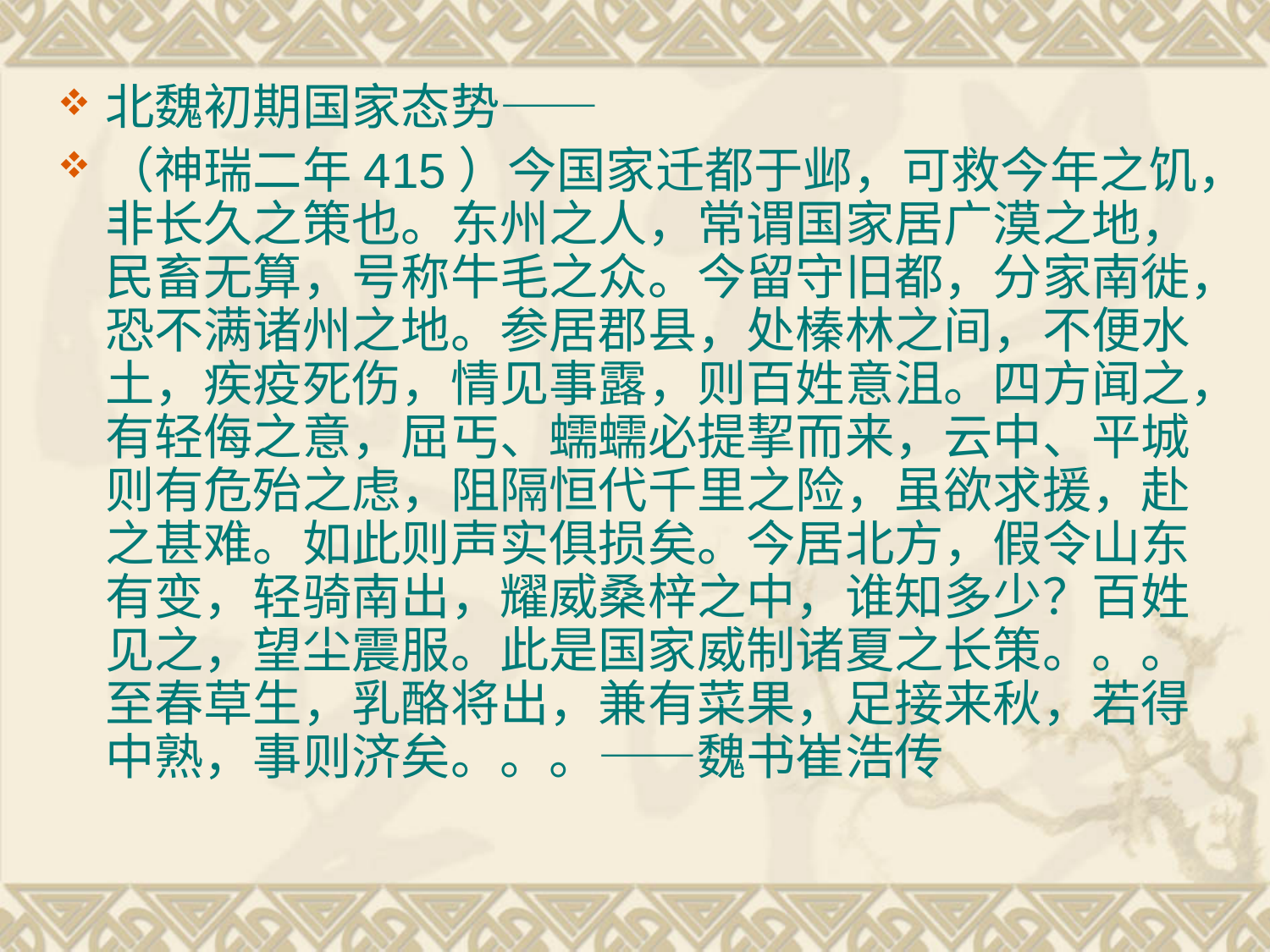

北魏初期国家态势——
（神瑞二年415）今国家迁都于邺，可救今年之饥，非长久之策也。东州之人，常谓国家居广漠之地，民畜无算，号称牛毛之众。今留守旧都，分家南徙，恐不满诸州之地。参居郡县，处榛林之间，不便水土，疾疫死伤，情见事露，则百姓意沮。四方闻之，有轻侮之意，屈丐、蠕蠕必提挈而来，云中、平城则有危殆之虑，阻隔恒代千里之险，虽欲求援，赴之甚难。如此则声实俱损矣。今居北方，假令山东有变，轻骑南出，耀威桑梓之中，谁知多少？百姓见之，望尘震服。此是国家威制诸夏之长策。。。至春草生，乳酪将出，兼有菜果，足接来秋，若得中熟，事则济矣。。。——魏书崔浩传